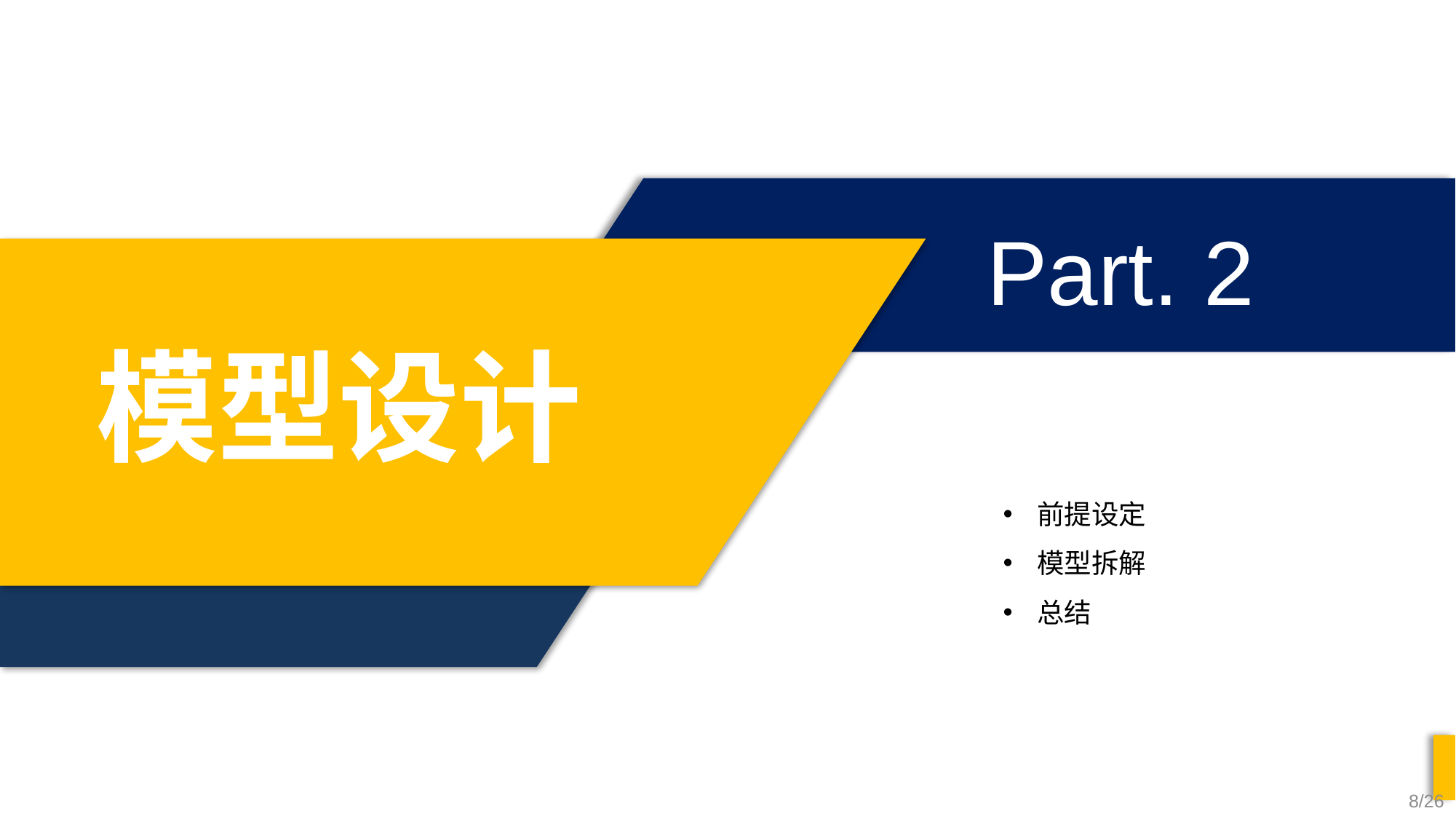

Part. 2

模型设计
前提设定
模型拆解
总结

8/26